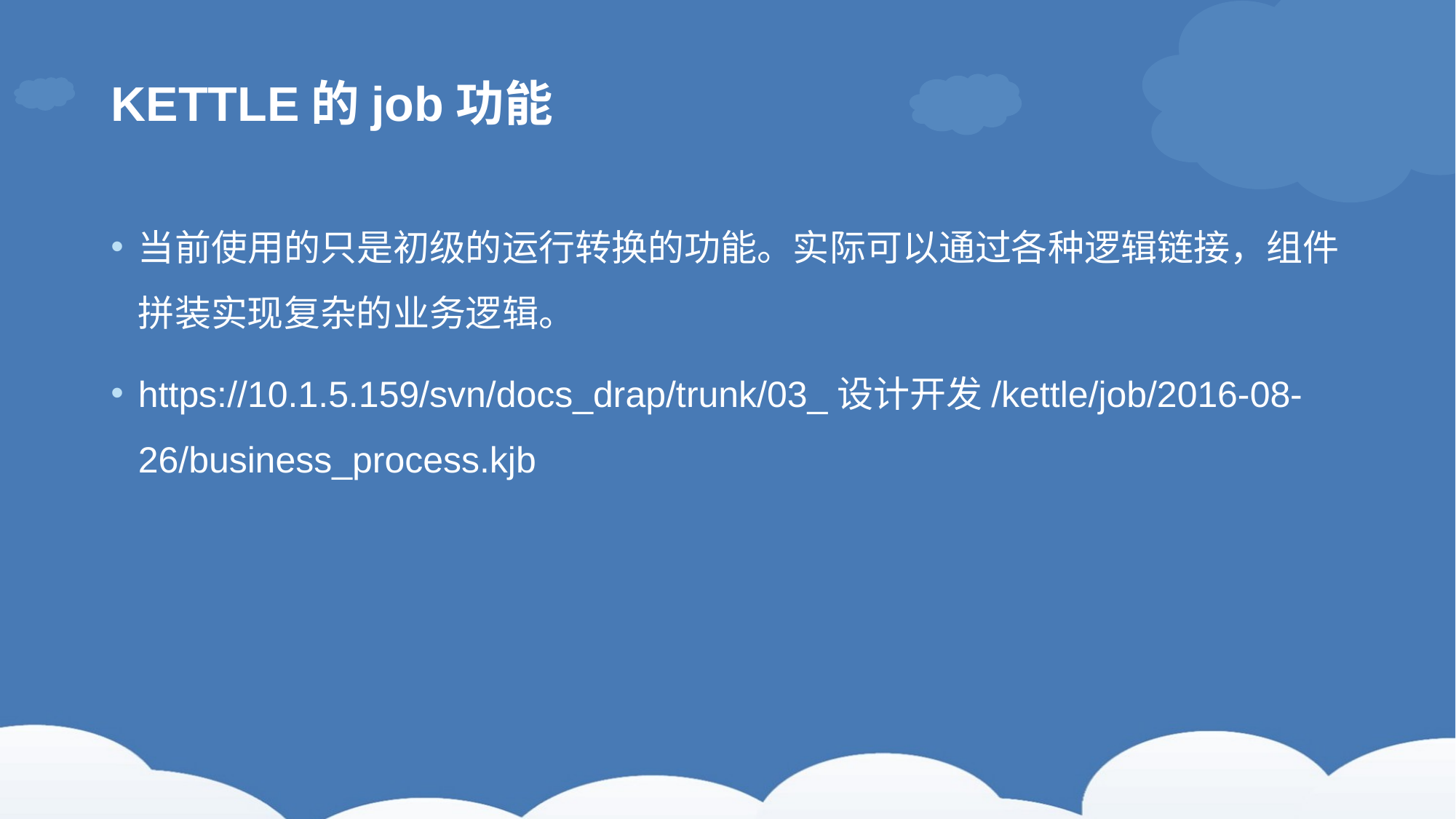

# KETTLE的job功能
当前使用的只是初级的运行转换的功能。实际可以通过各种逻辑链接，组件拼装实现复杂的业务逻辑。
https://10.1.5.159/svn/docs_drap/trunk/03_设计开发/kettle/job/2016-08-26/business_process.kjb